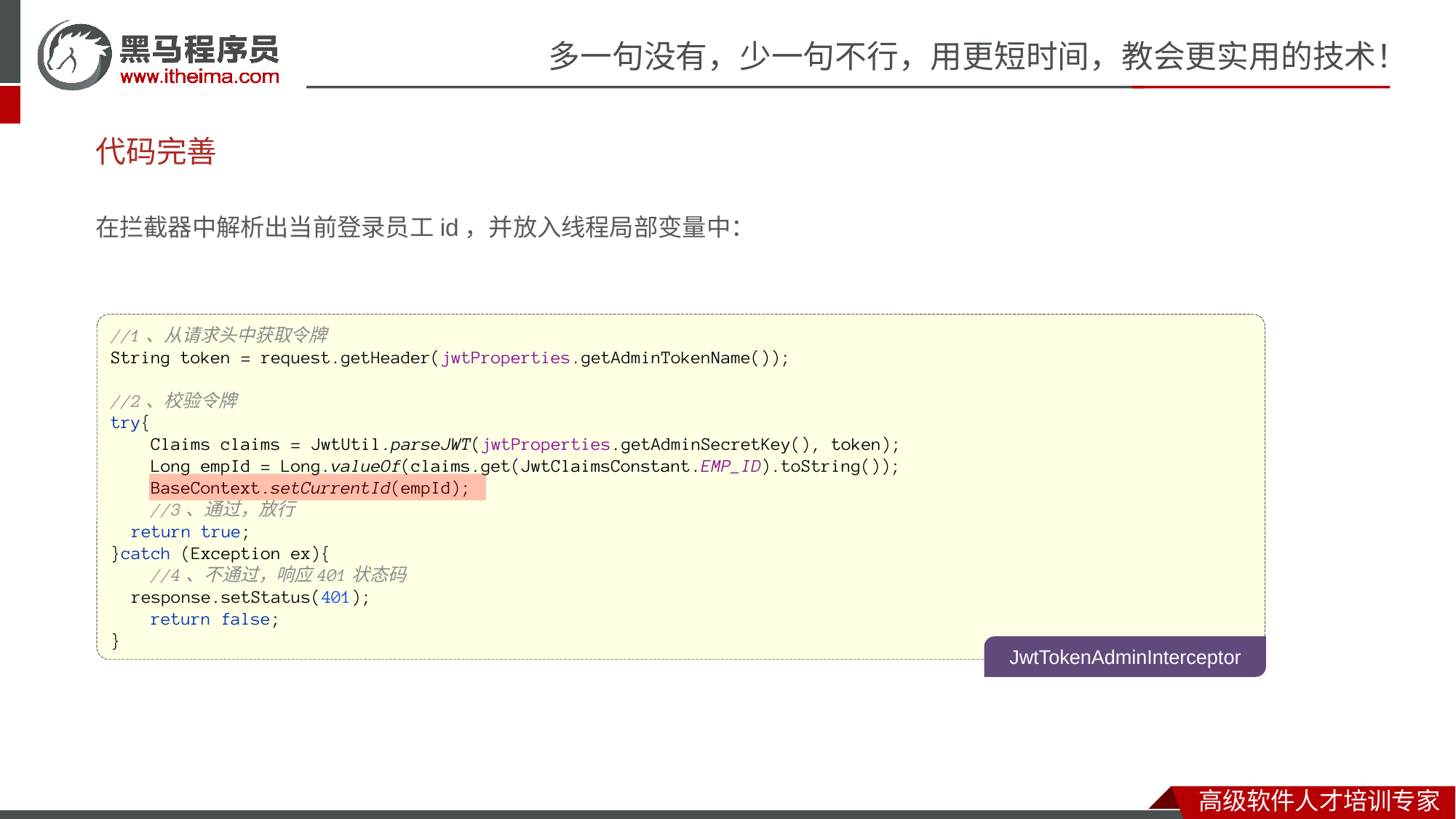

# 代码完善
在拦截器中解析出当前登录员工id，并放入线程局部变量中：
//1、从请求头中获取令牌
String token = request.getHeader(jwtProperties.getAdminTokenName());
//2、校验令牌
try{
    Claims claims = JwtUtil.parseJWT(jwtProperties.getAdminSecretKey(), token);
    Long empId = Long.valueOf(claims.get(JwtClaimsConstant.EMP_ID).toString());
    BaseContext.setCurrentId(empId);
    //3、通过，放行
    return true;
}catch (Exception ex){
    //4、不通过，响应401状态码
    response.setStatus(401);
    return false;
}

JwtTokenAdminInterceptor